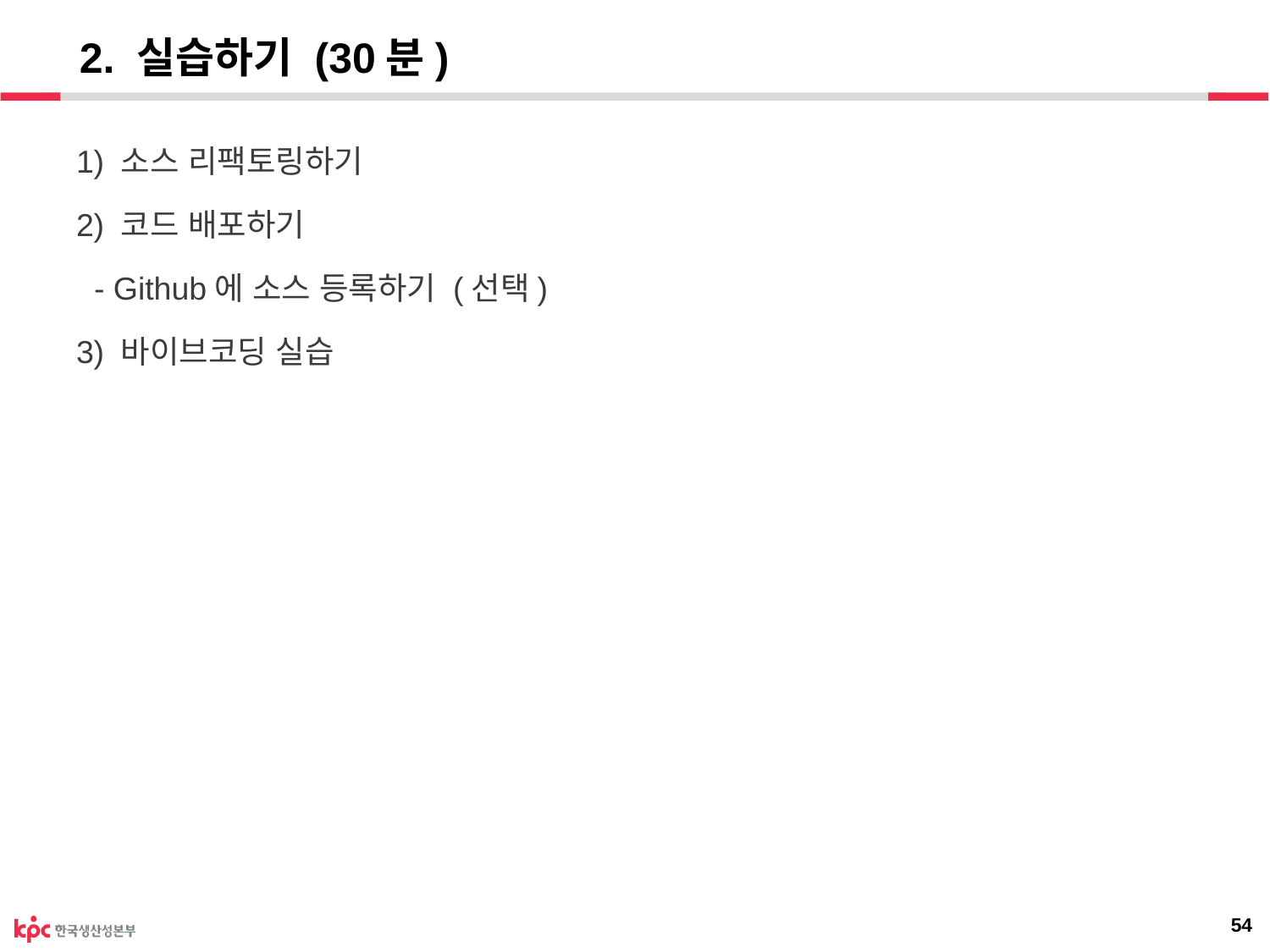

# 2. 실습하기 (30분)
1) 소스 리팩토링하기
2) 코드 배포하기
  - Github에 소스 등록하기 (선택)
3) 바이브코딩 실습